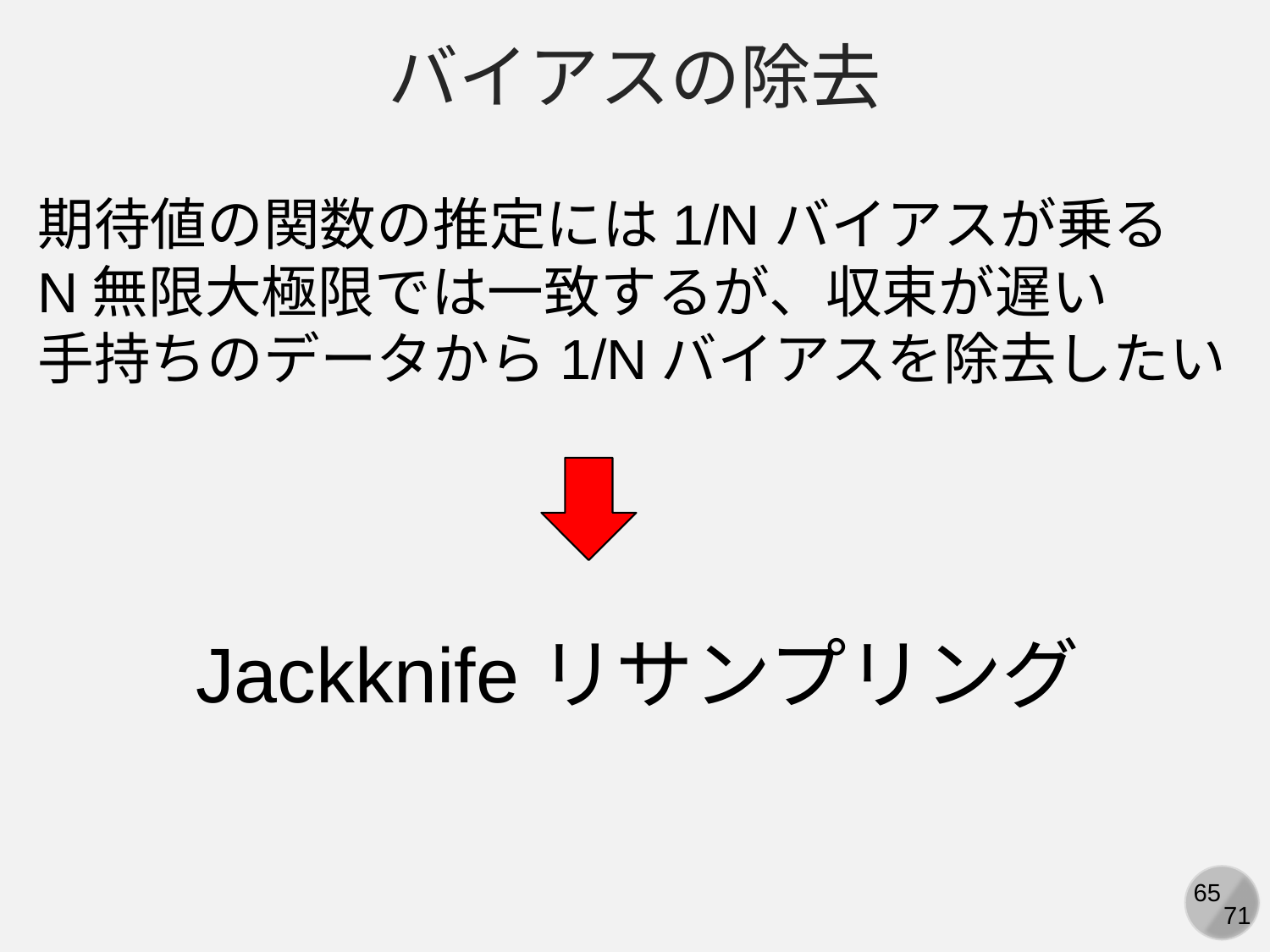

バイアスの除去
期待値の関数の推定には1/Nバイアスが乗る
N無限大極限では一致するが、収束が遅い
手持ちのデータから1/Nバイアスを除去したい

Jackknifeリサンプリング